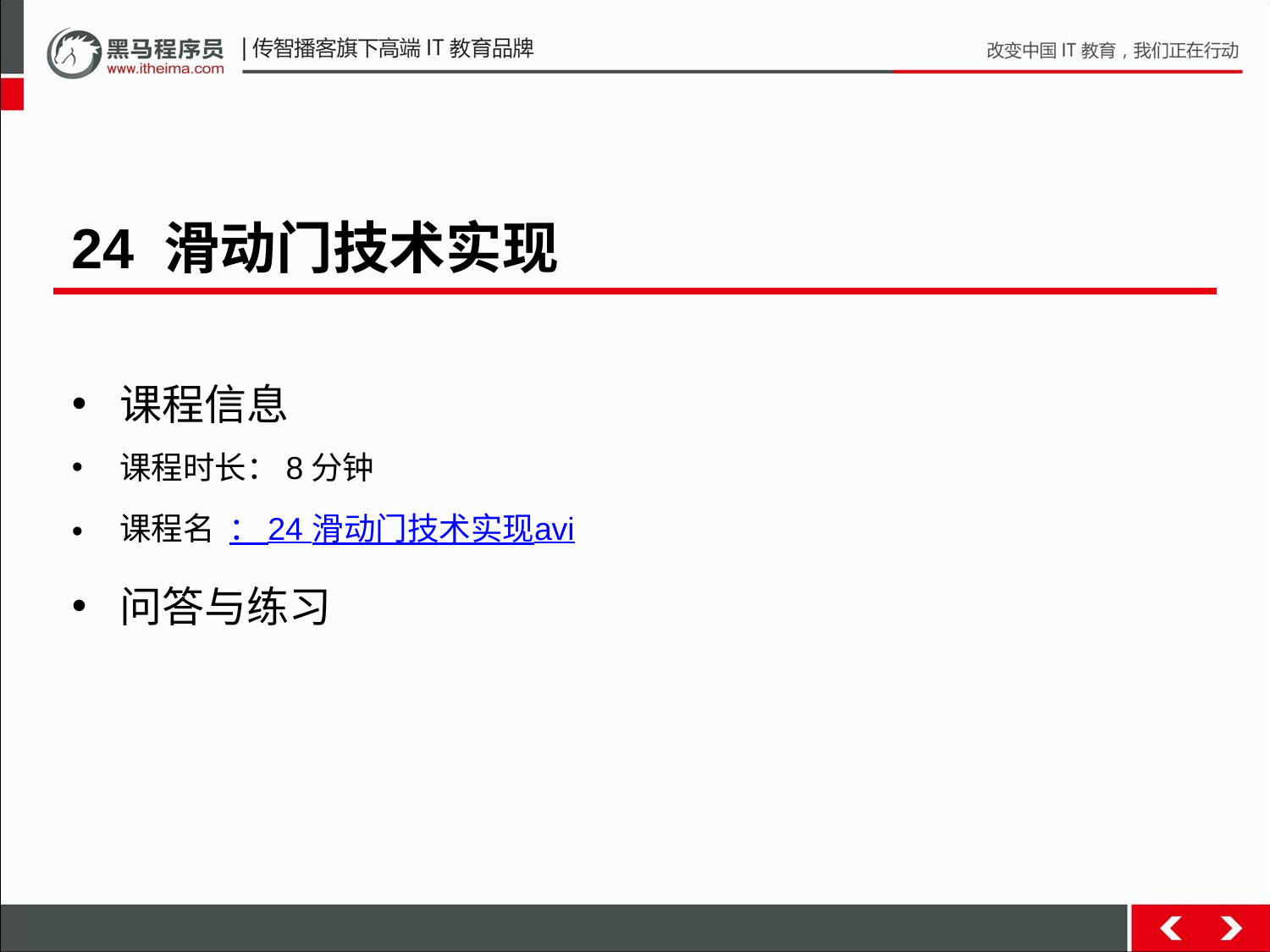

24 滑动门技术实现
课程信息
课程时长：8分钟
课程名  ： 24 滑动门技术实现avi
问答与练习